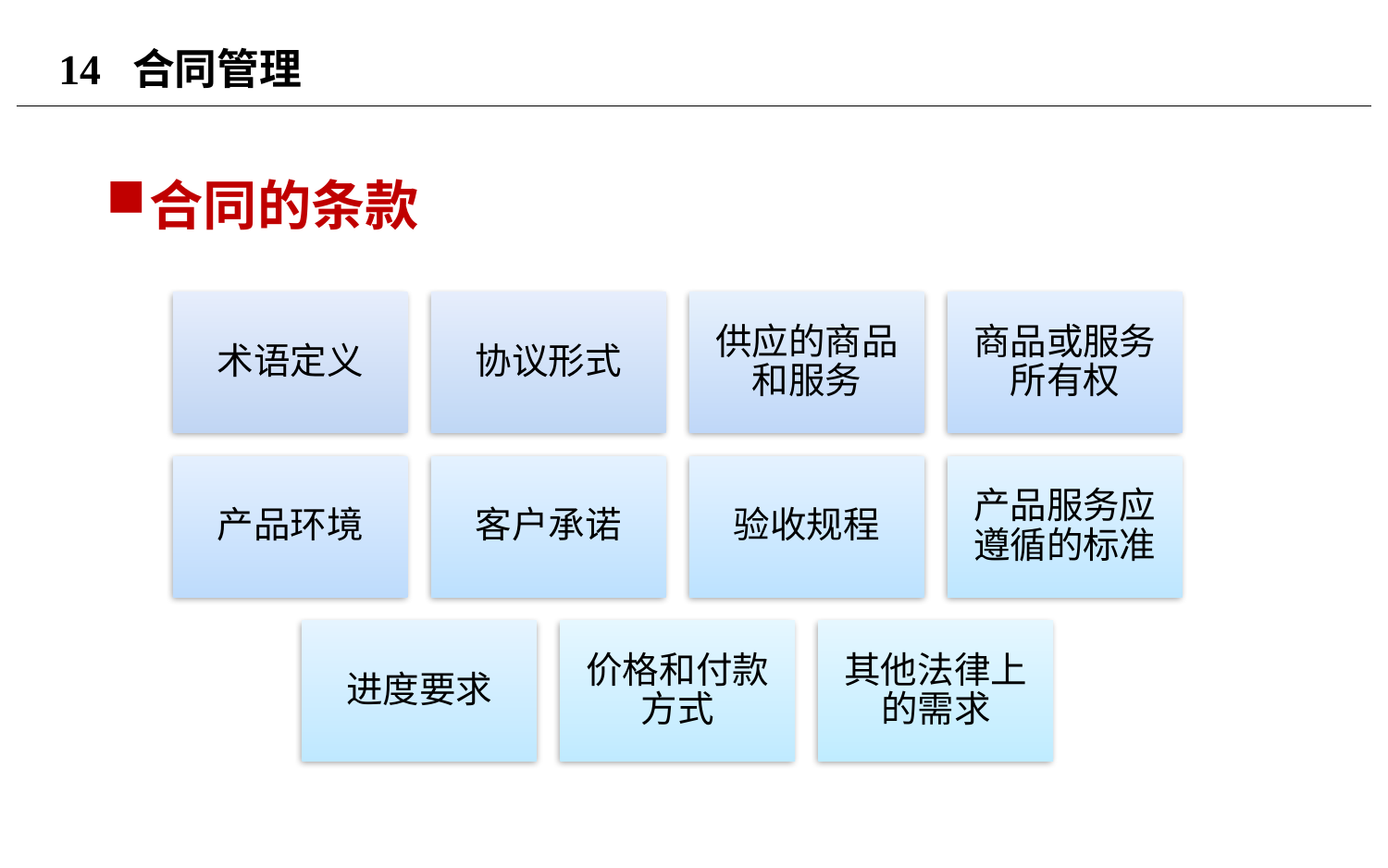

# 14  合同管理
合同的条款

术语定义
协议形式
供应的商品和服务
商品或服务所有权
产品环境
客户承诺
验收规程
产品服务应遵循的标准
进度要求
价格和付款方式
其他法律上的需求